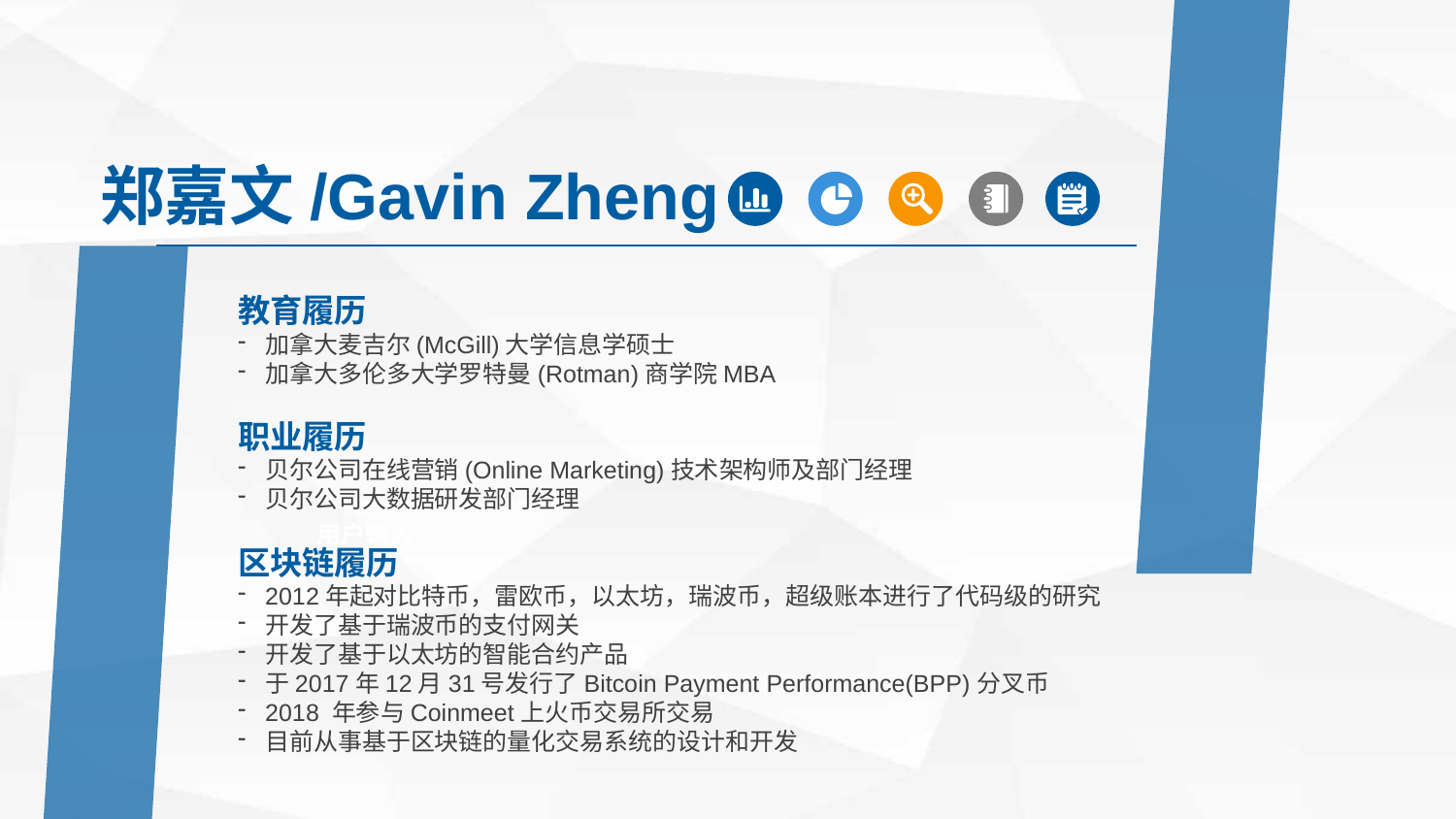

郑嘉文/Gavin Zheng

教育履历
加拿大麦吉尔(McGill)大学信息学硕士
加拿大多伦多大学罗特曼(Rotman)商学院MBA

职业履历
贝尔公司在线营销(Online Marketing)技术架构师及部门经理
贝尔公司大数据研发部门经理

区块链履历
2012年起对比特币，雷欧币，以太坊，瑞波币，超级账本进行了代码级的研究
开发了基于瑞波币的支付网关
开发了基于以太坊的智能合约产品
于2017年12月31号发行了Bitcoin Payment Performance(BPP)分叉币
2018 年参与Coinmeet上火币交易所交易
目前从事基于区块链的量化交易系统的设计和开发

用户输入